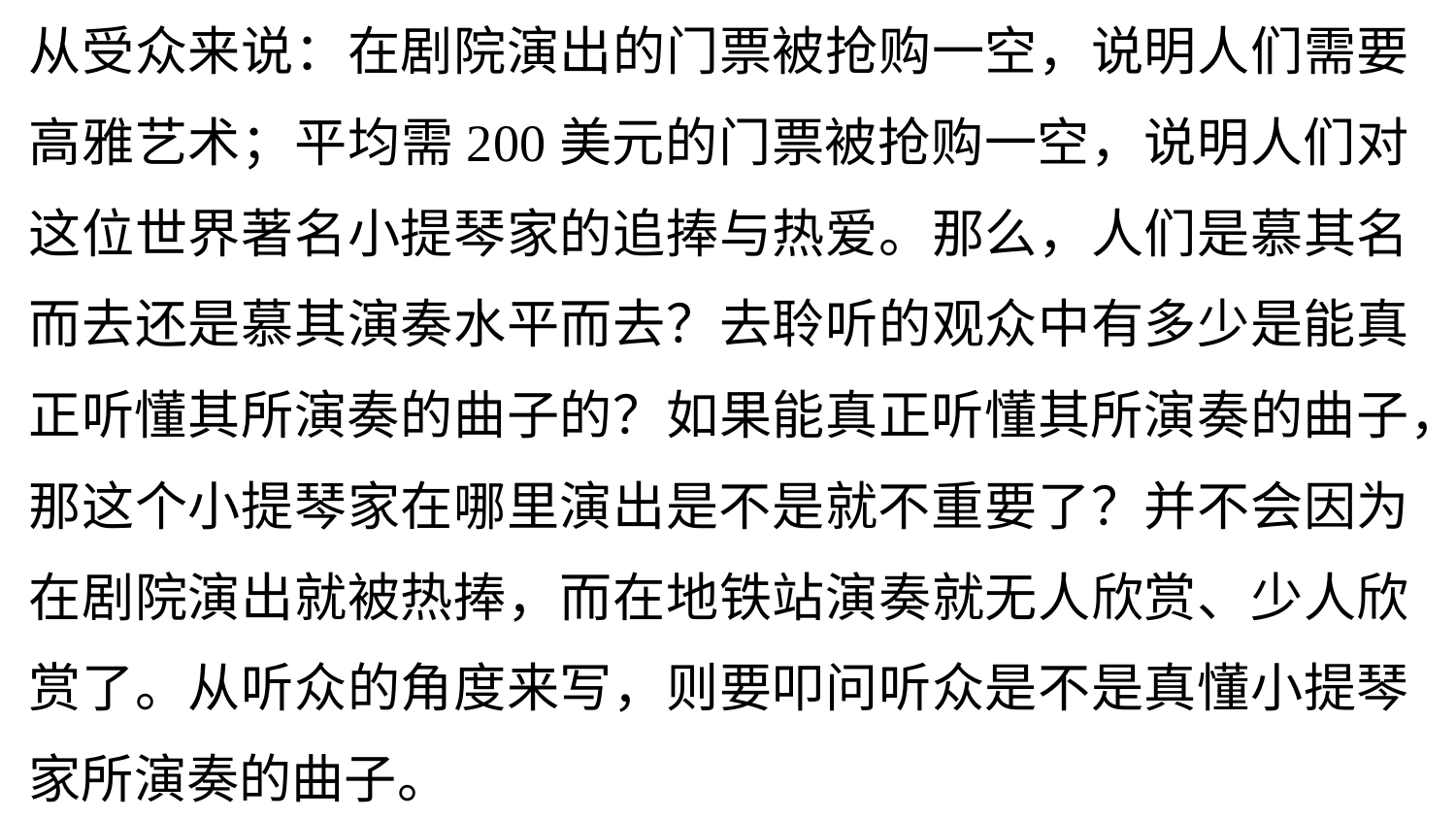

从受众来说：在剧院演出的门票被抢购一空，说明人们需要高雅艺术；平均需200美元的门票被抢购一空，说明人们对这位世界著名小提琴家的追捧与热爱。那么，人们是慕其名而去还是慕其演奏水平而去？去聆听的观众中有多少是能真正听懂其所演奏的曲子的？如果能真正听懂其所演奏的曲子，那这个小提琴家在哪里演出是不是就不重要了？并不会因为在剧院演出就被热捧，而在地铁站演奏就无人欣赏、少人欣赏了。从听众的角度来写，则要叩问听众是不是真懂小提琴家所演奏的曲子。